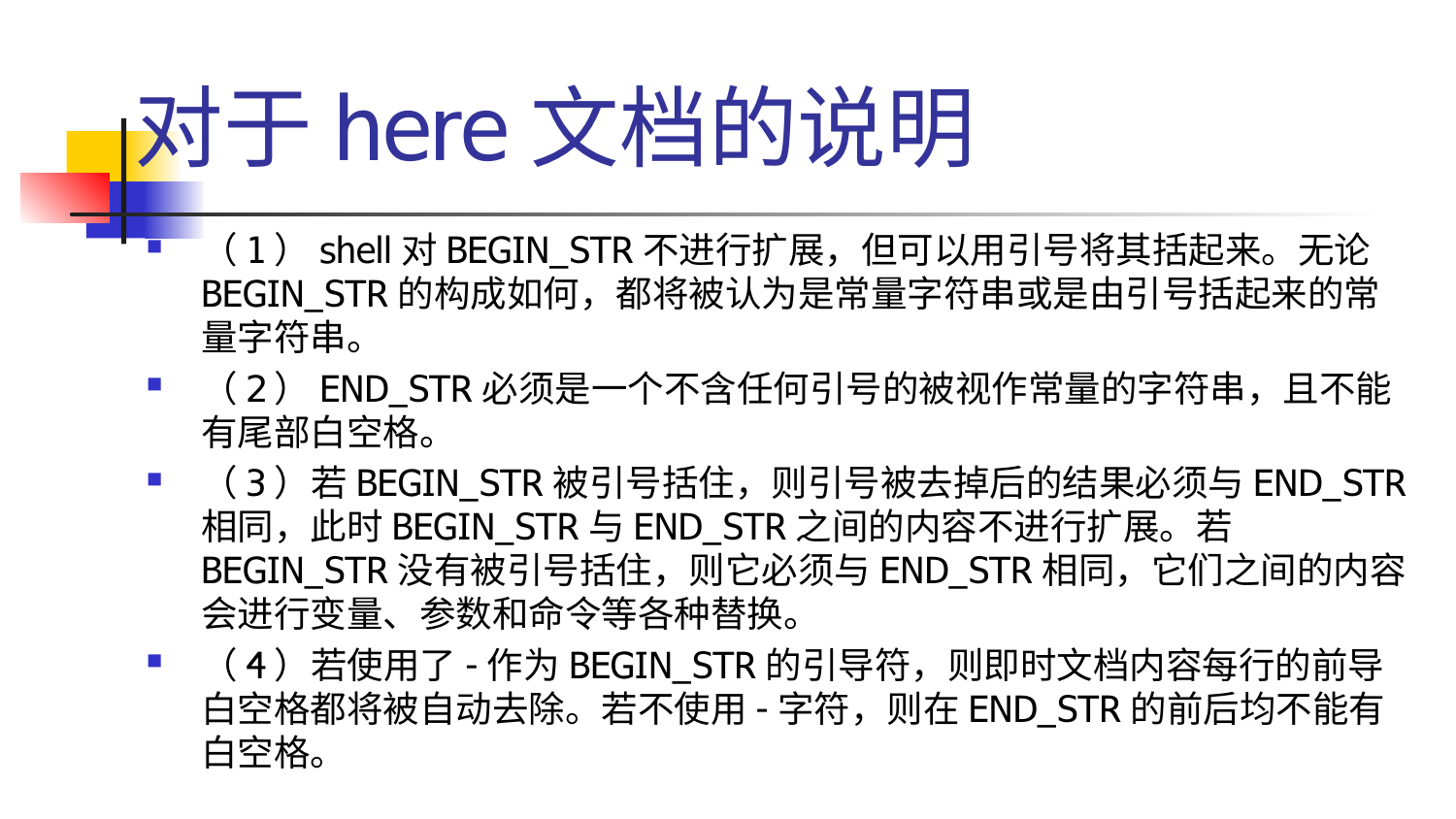

# 对于here文档的说明
（1）shell对BEGIN_STR不进行扩展，但可以用引号将其括起来。无论BEGIN_STR的构成如何，都将被认为是常量字符串或是由引号括起来的常量字符串。
（2）END_STR必须是一个不含任何引号的被视作常量的字符串，且不能有尾部白空格。
（3）若BEGIN_STR被引号括住，则引号被去掉后的结果必须与END_STR相同，此时BEGIN_STR与END_STR之间的内容不进行扩展。若BEGIN_STR没有被引号括住，则它必须与END_STR相同，它们之间的内容会进行变量、参数和命令等各种替换。
（4）若使用了-作为BEGIN_STR的引导符，则即时文档内容每行的前导白空格都将被自动去除。若不使用-字符，则在END_STR的前后均不能有白空格。